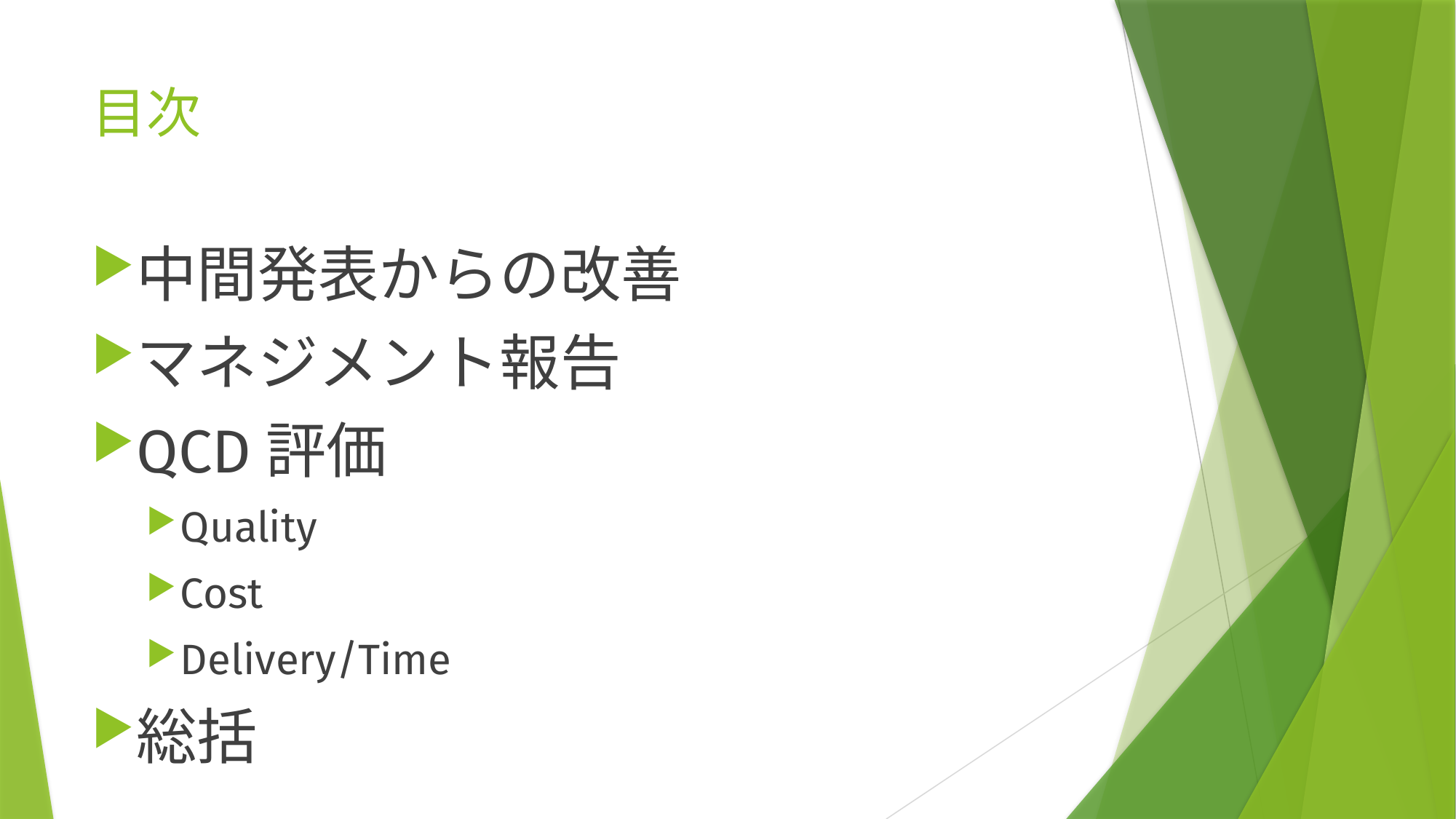

# 目次
中間発表からの改善
マネジメント報告
QCD評価
Quality
Cost
Delivery/Time
総括